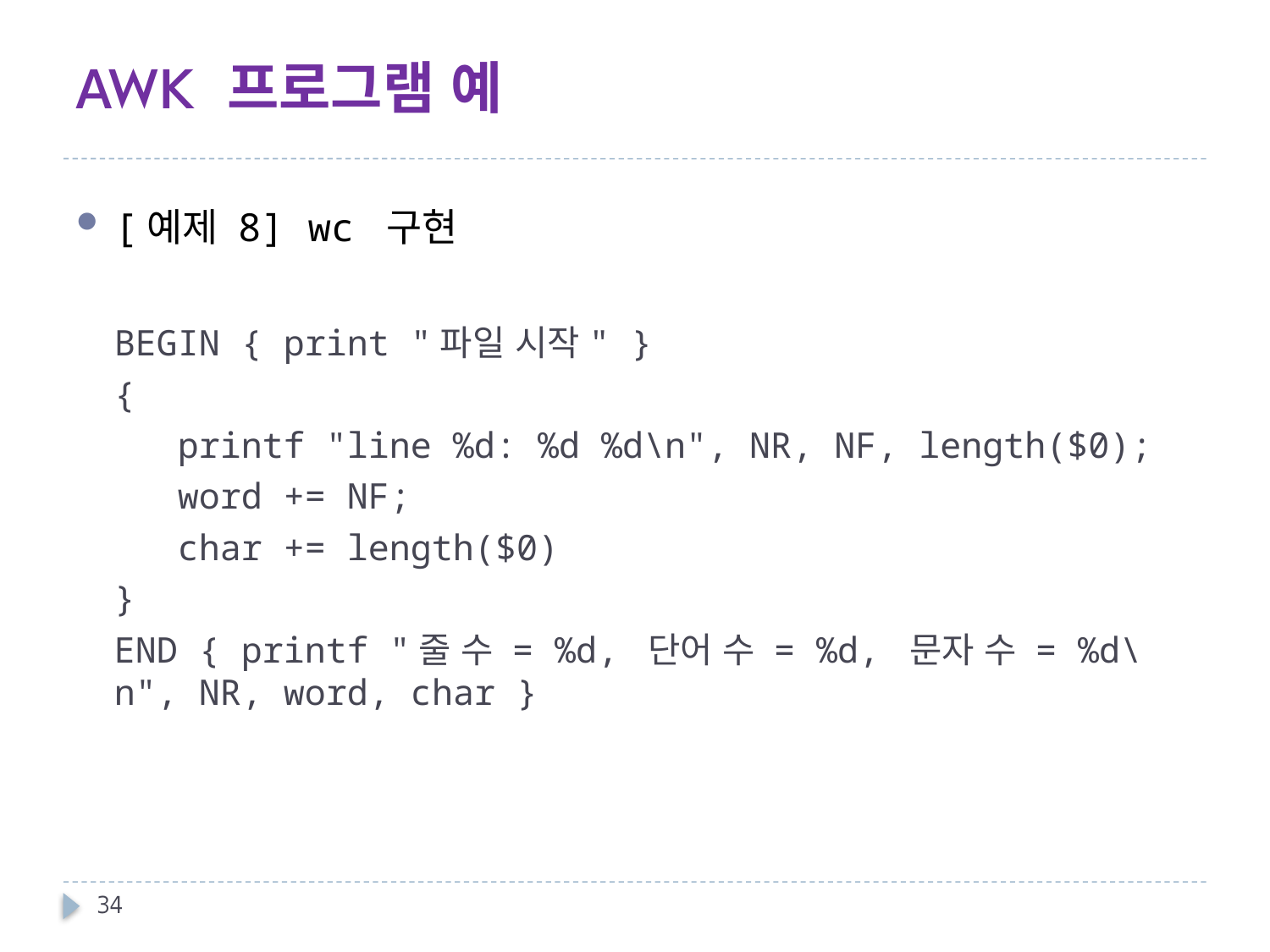

# AWK 프로그램 예
[예제 8] wc 구현

BEGIN { print "파일 시작" }
{
   printf "line %d: %d %d\n", NR, NF, length($0);
   word += NF;
   char += length($0)
}
END { printf "줄 수 = %d, 단어 수 = %d, 문자 수 = %d\n", NR, word, char }

34